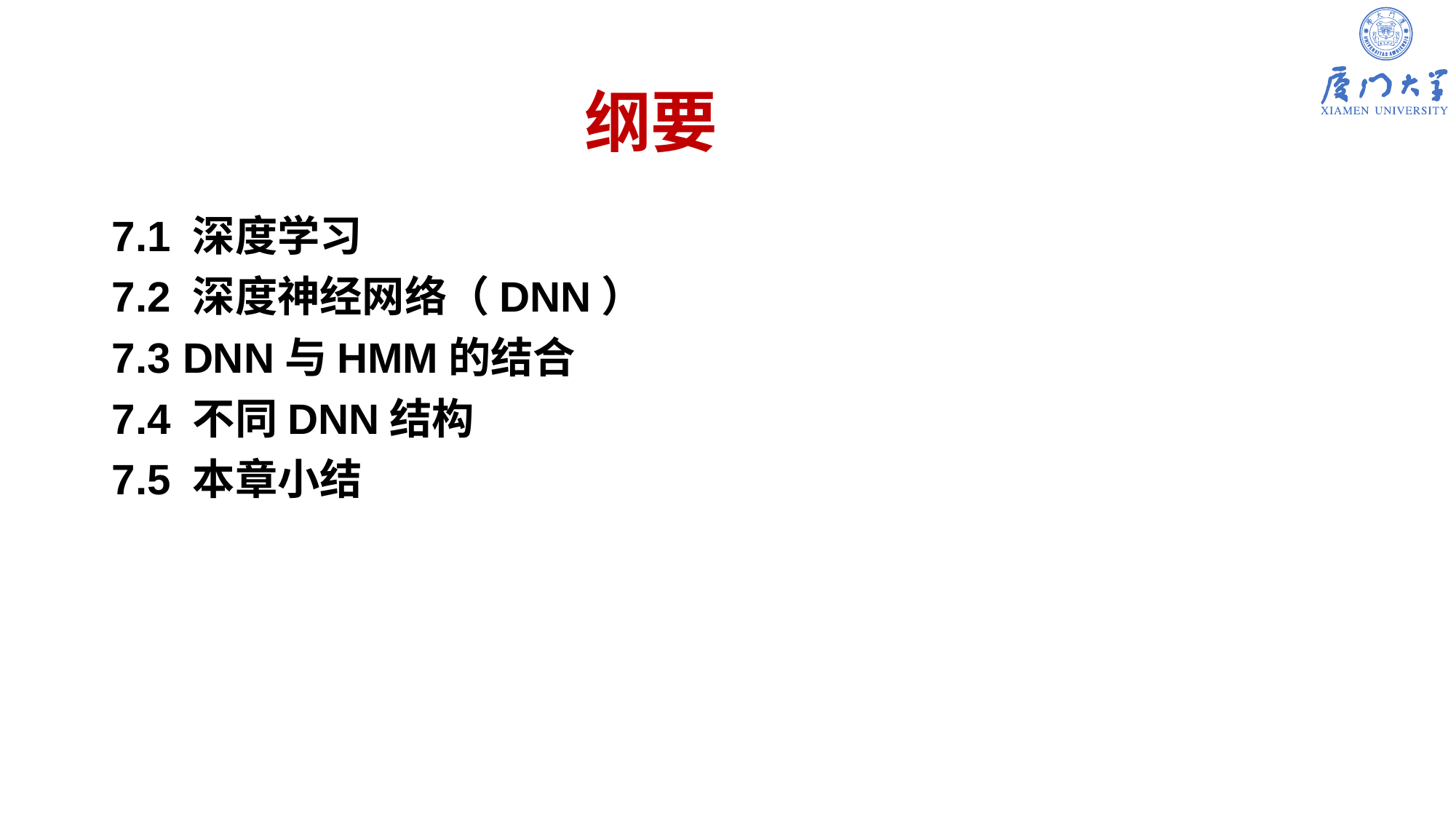

# 纲要
7.1 深度学习
7.2 深度神经网络（DNN）
7.3 DNN与HMM的结合
7.4 不同DNN结构
7.5 本章小结